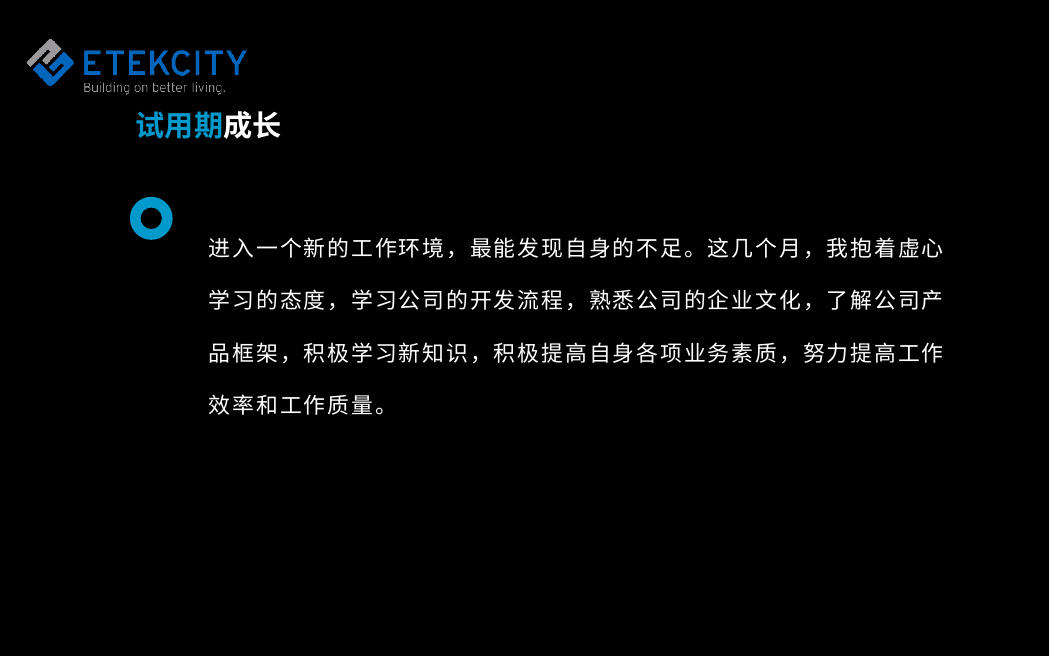

试用期成长

进入一个新的工作环境，最能发现自身的不足。这几个月，我抱着虚心学习的态度，学习公司的开发流程，熟悉公司的企业文化，了解公司产品框架，积极学习新知识，积极提高自身各项业务素质，努力提高工作效率和工作质量。